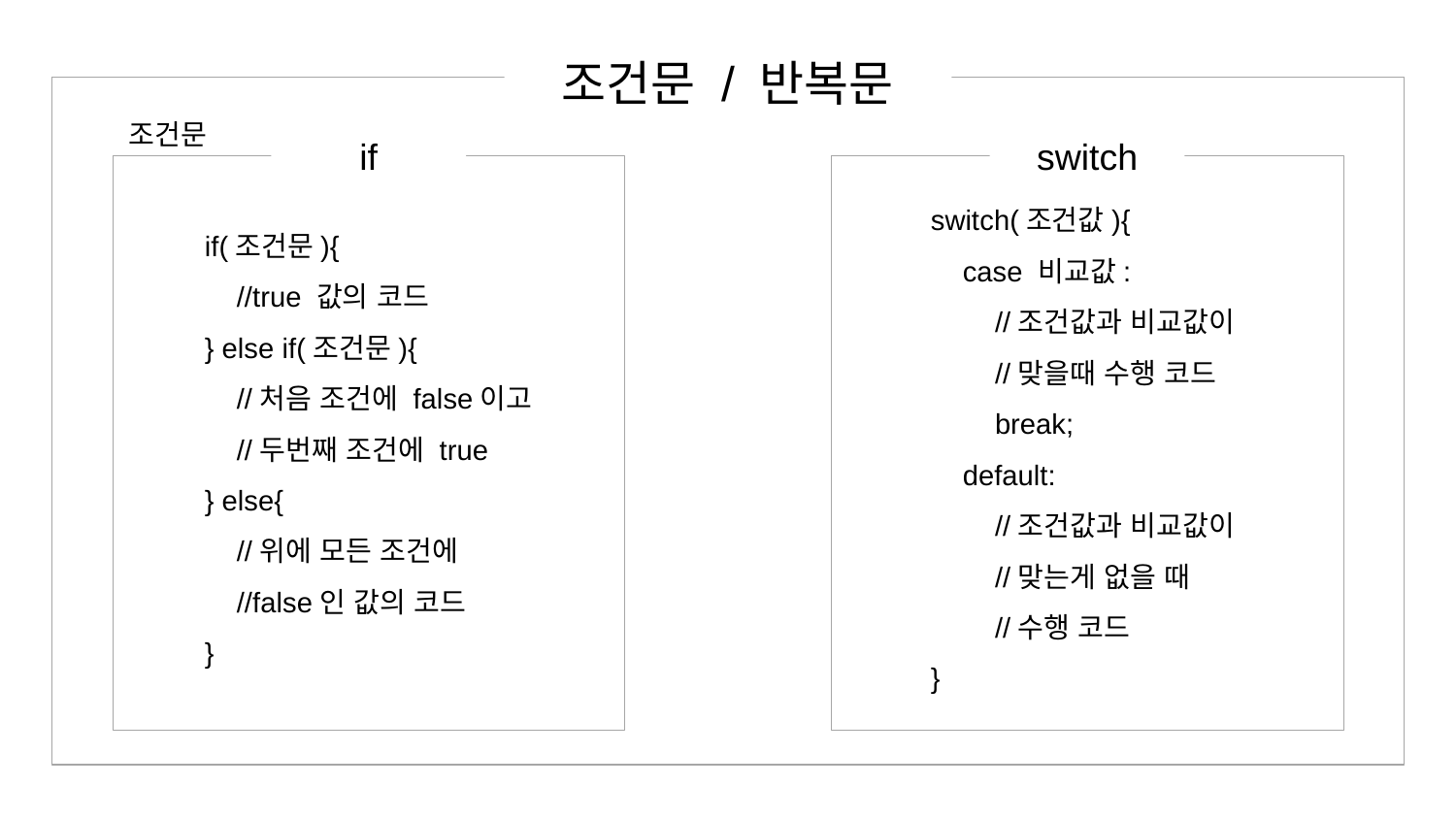

조건문 / 반복문

조건문
if
switch

switch(조건값){
    case 비교값:
        //조건값과 비교값이
        //맞을때 수행 코드
        break;
    default:
        //조건값과 비교값이
        //맞는게 없을 때
        //수행 코드
}
if(조건문){
    //true 값의 코드
} else if(조건문){
    //처음 조건에 false이고
    //두번째 조건에 true
} else{
    //위에 모든 조건에
    //false인 값의 코드
}